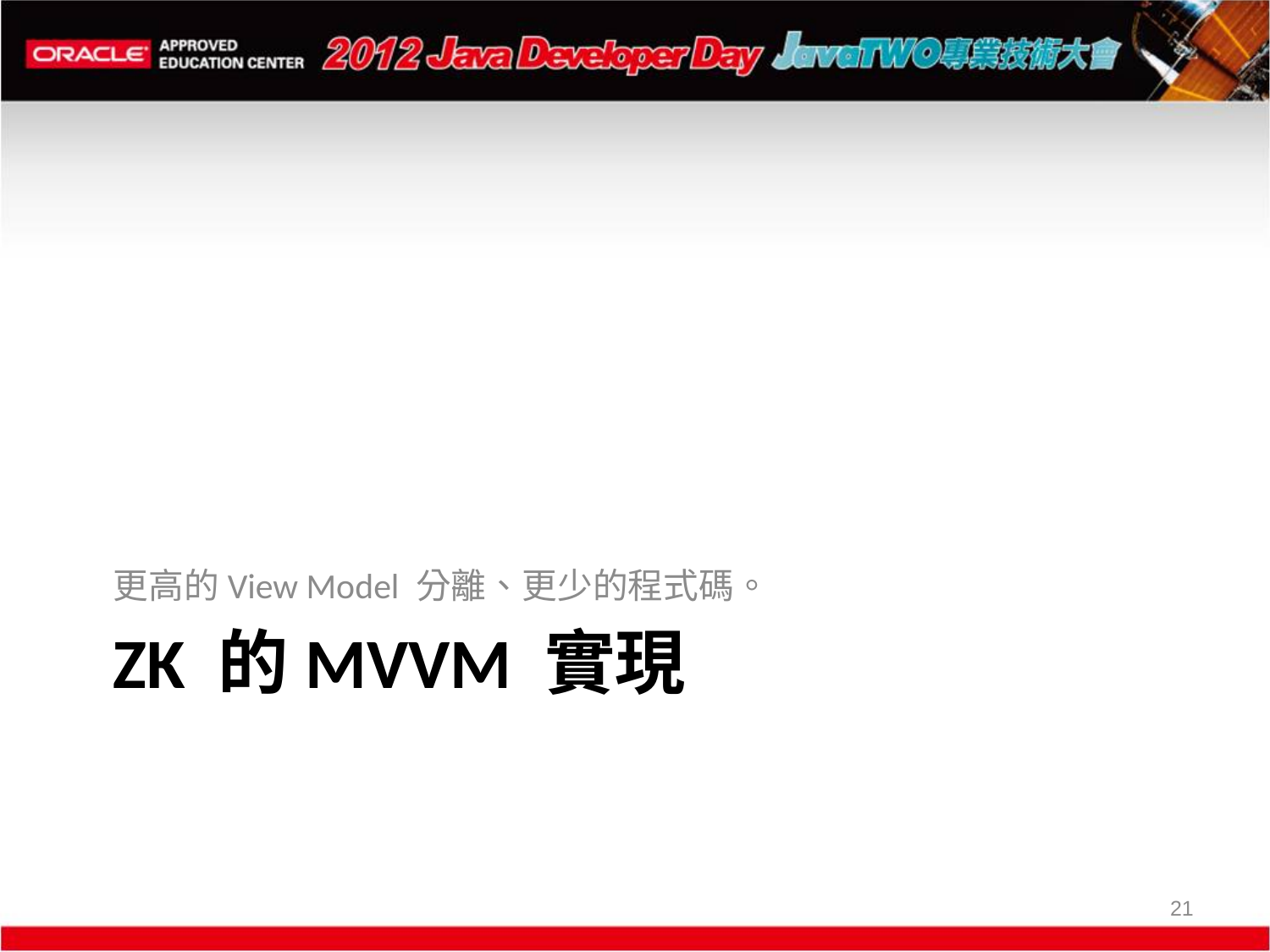

更高的View Model 分離、更少的程式碼。
# ZK 的MVVM 實現
21